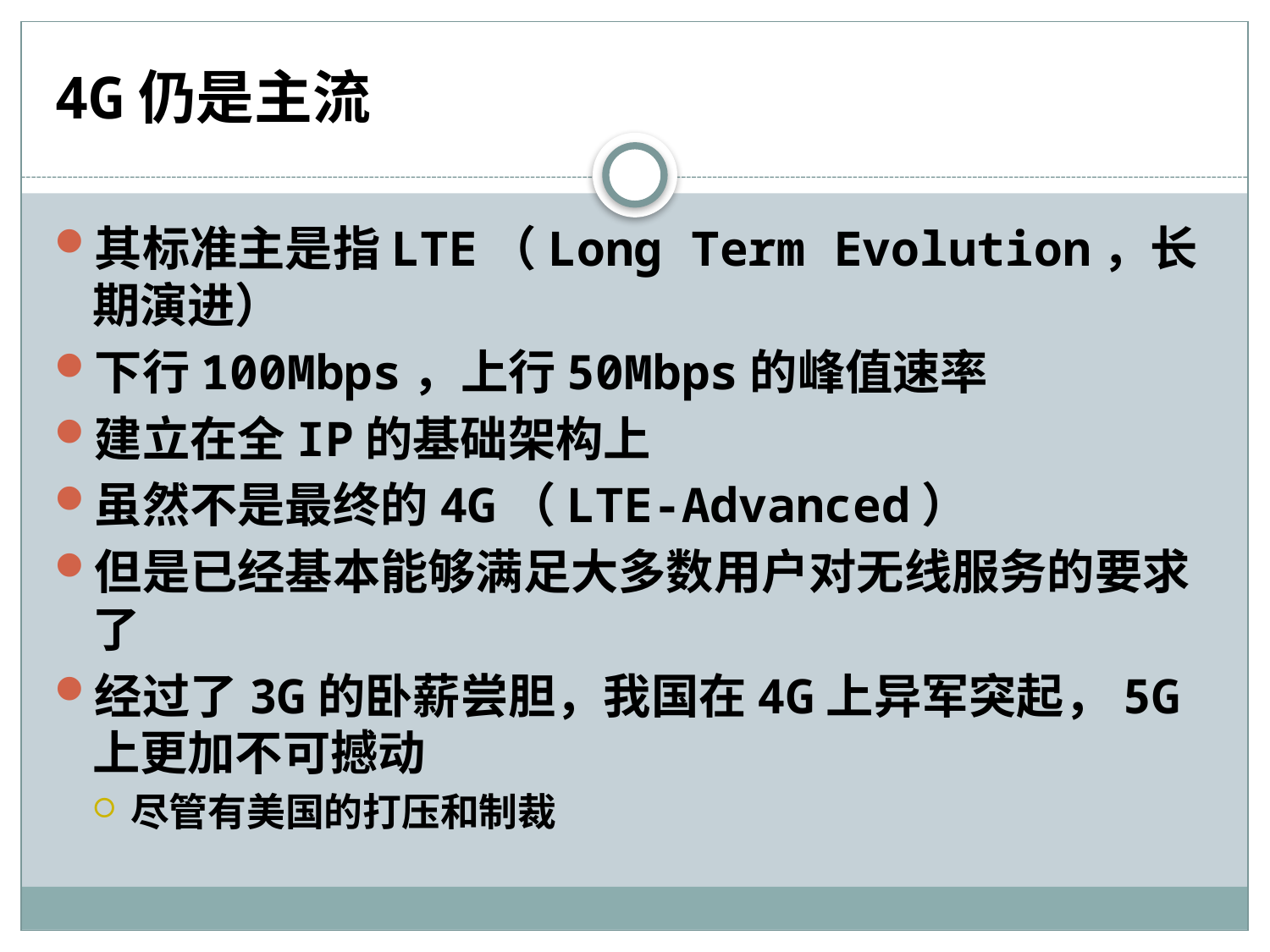

# 4G仍是主流
其标准主是指LTE（Long Term Evolution，长期演进）
下行100Mbps，上行50Mbps的峰值速率
建立在全IP的基础架构上
虽然不是最终的4G（LTE-Advanced）
但是已经基本能够满足大多数用户对无线服务的要求了
经过了3G的卧薪尝胆，我国在4G上异军突起，5G上更加不可撼动
尽管有美国的打压和制裁